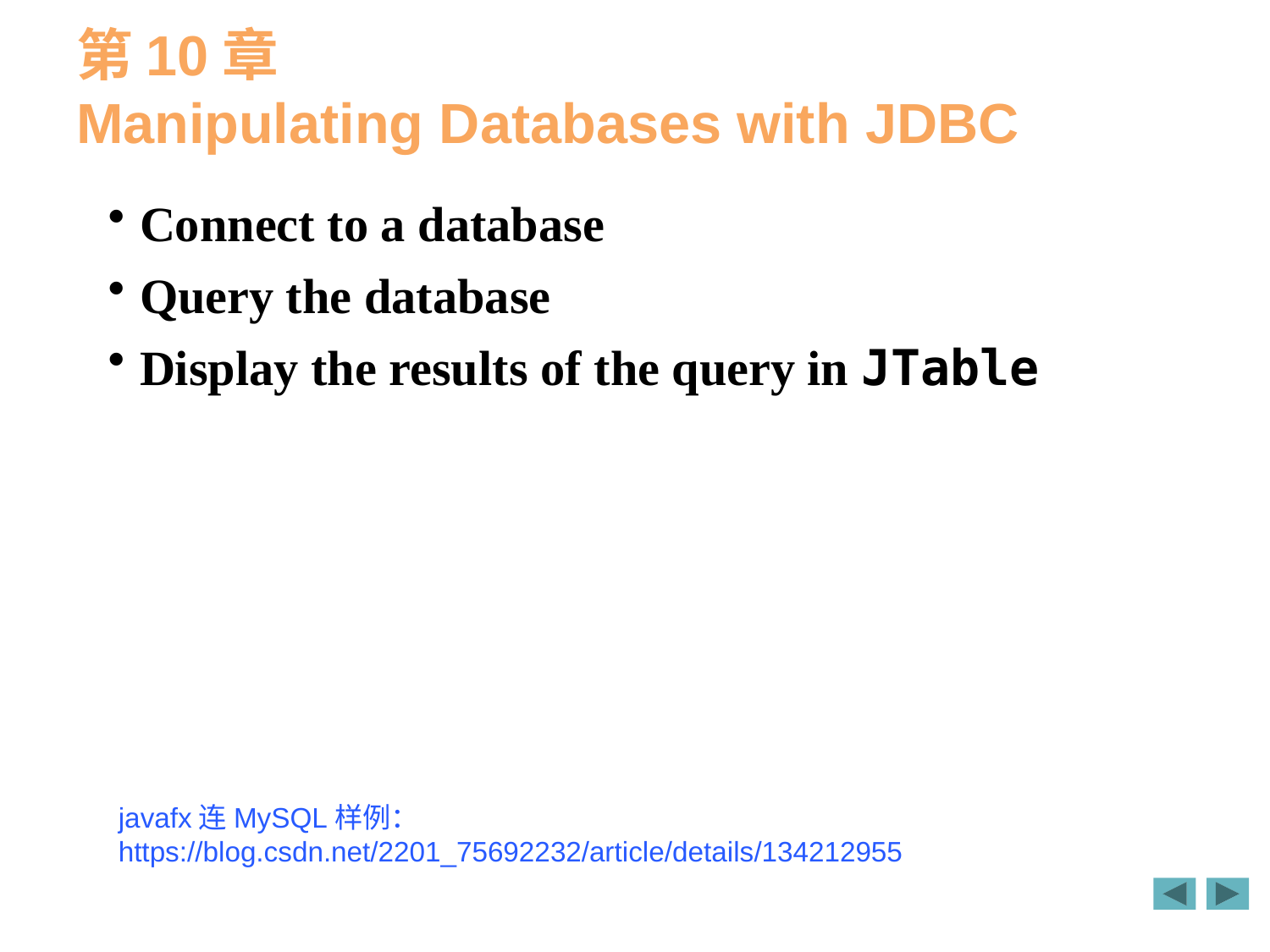

1
# 第10章 Manipulating Databases with JDBC
Connect to a database
Query the database
Display the results of the query in JTable
javafx连MySQL样例：
https://blog.csdn.net/2201_75692232/article/details/134212955